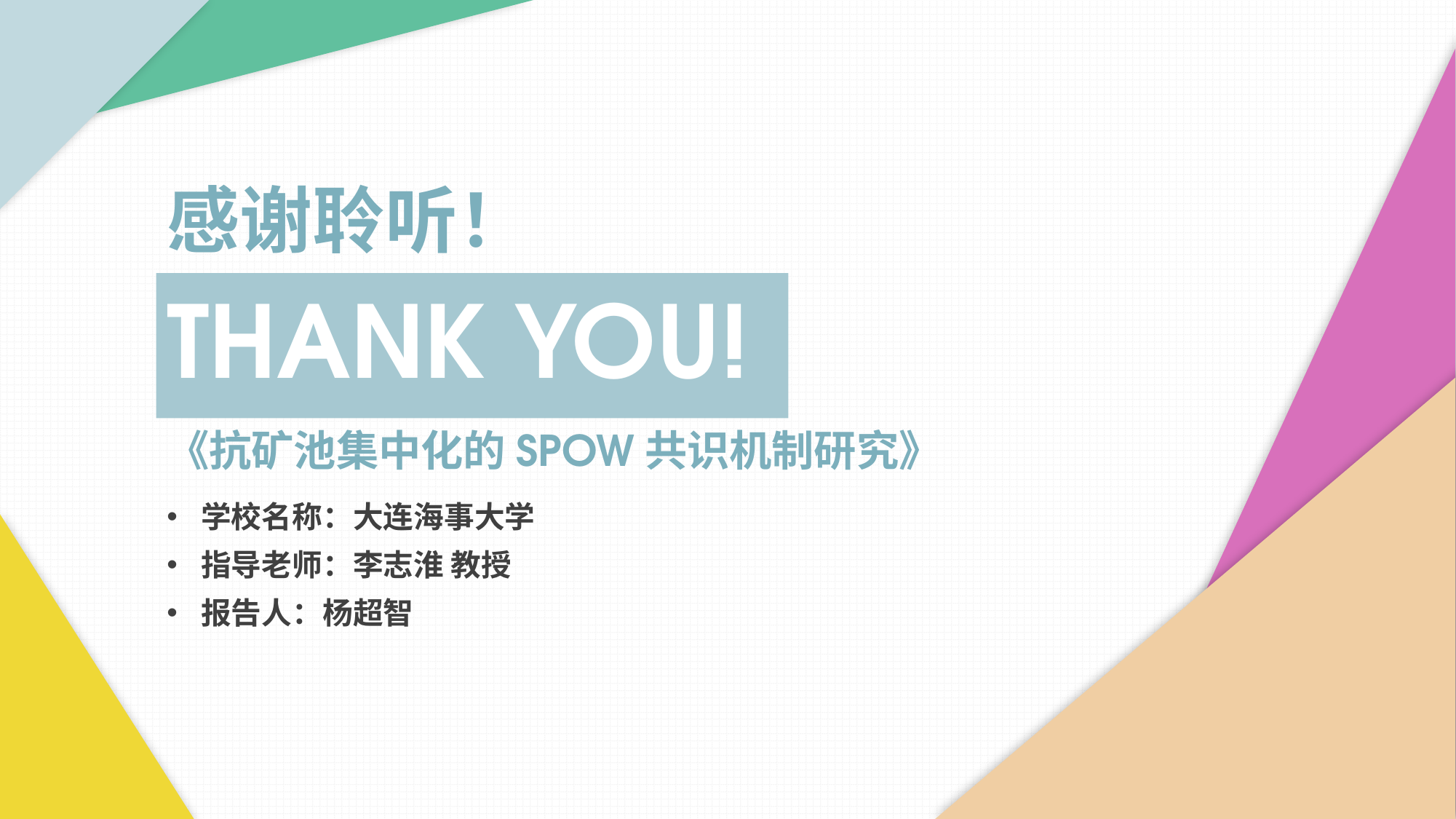

感谢聆听！
THANK YOU!
《抗矿池集中化的SPOW共识机制研究》
学校名称：大连海事大学
指导老师：李志淮 教授
报告人：杨超智